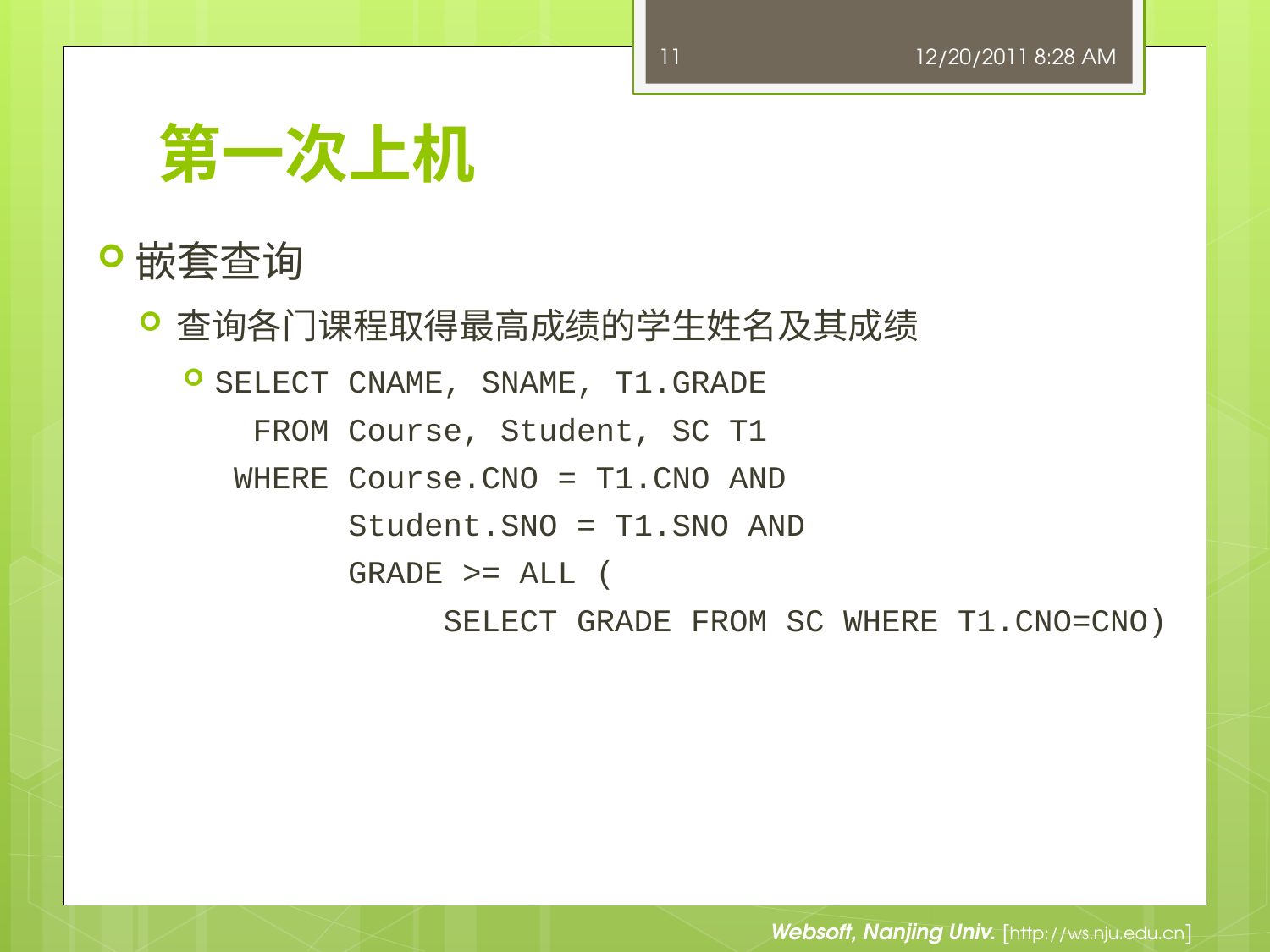

11
12/20/2011 8:28 AM
# 第一次上机
嵌套查询
查询各门课程取得最高成绩的学生姓名及其成绩
SELECT CNAME, SNAME, T1.GRADE
  FROM Course, Student, SC T1
 WHERE Course.CNO = T1.CNO AND
       Student.SNO = T1.SNO AND
       GRADE >= ALL (
            SELECT GRADE FROM SC WHERE T1.CNO=CNO)
Websoft, Nanjing Univ. [http://ws.nju.edu.cn]